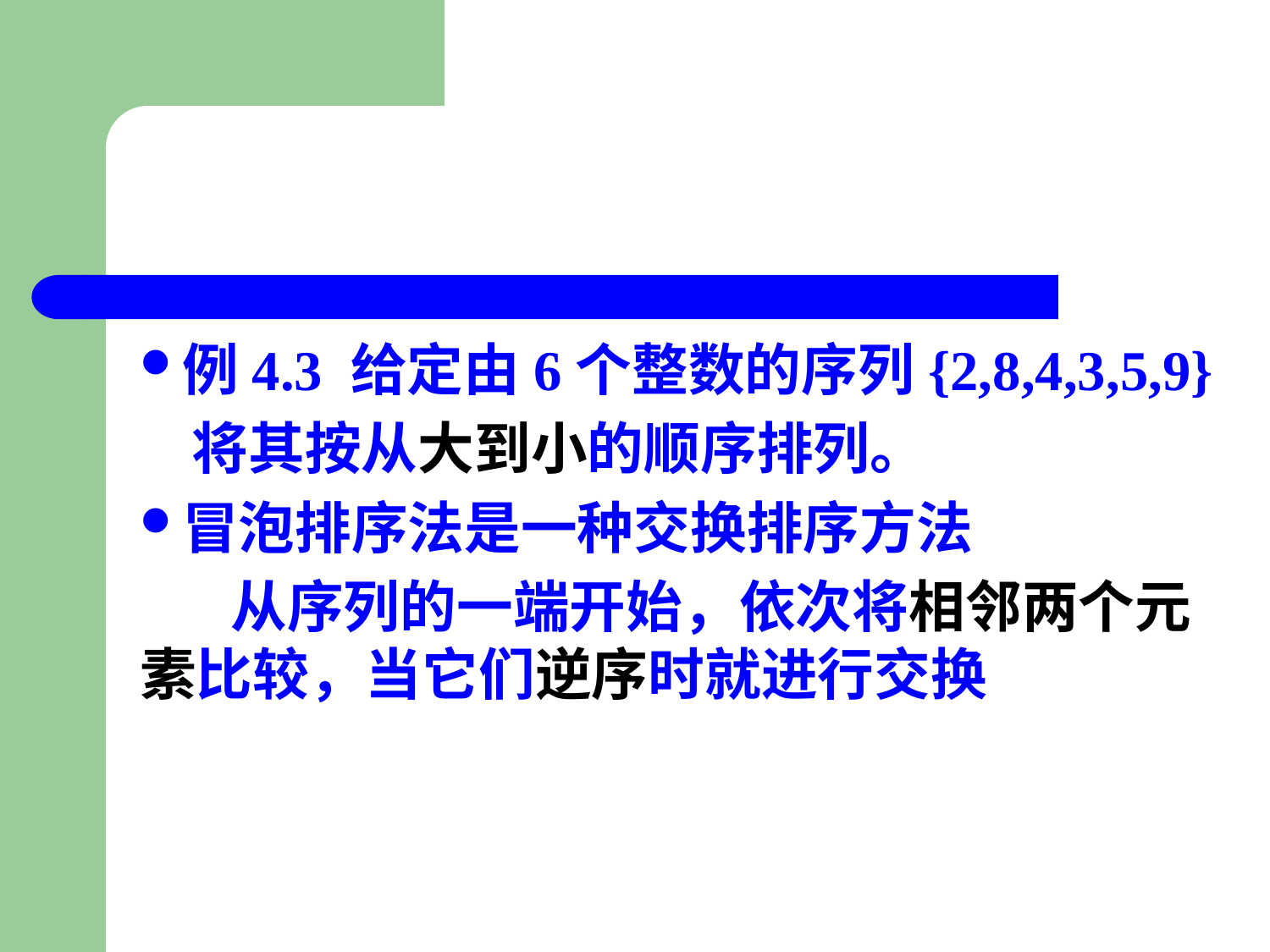

#
例4.3 给定由6个整数的序列{2,8,4,3,5,9}
   将其按从大到小的顺序排列。
冒泡排序法是一种交换排序方法
      从序列的一端开始，依次将相邻两个元素比较，当它们逆序时就进行交换